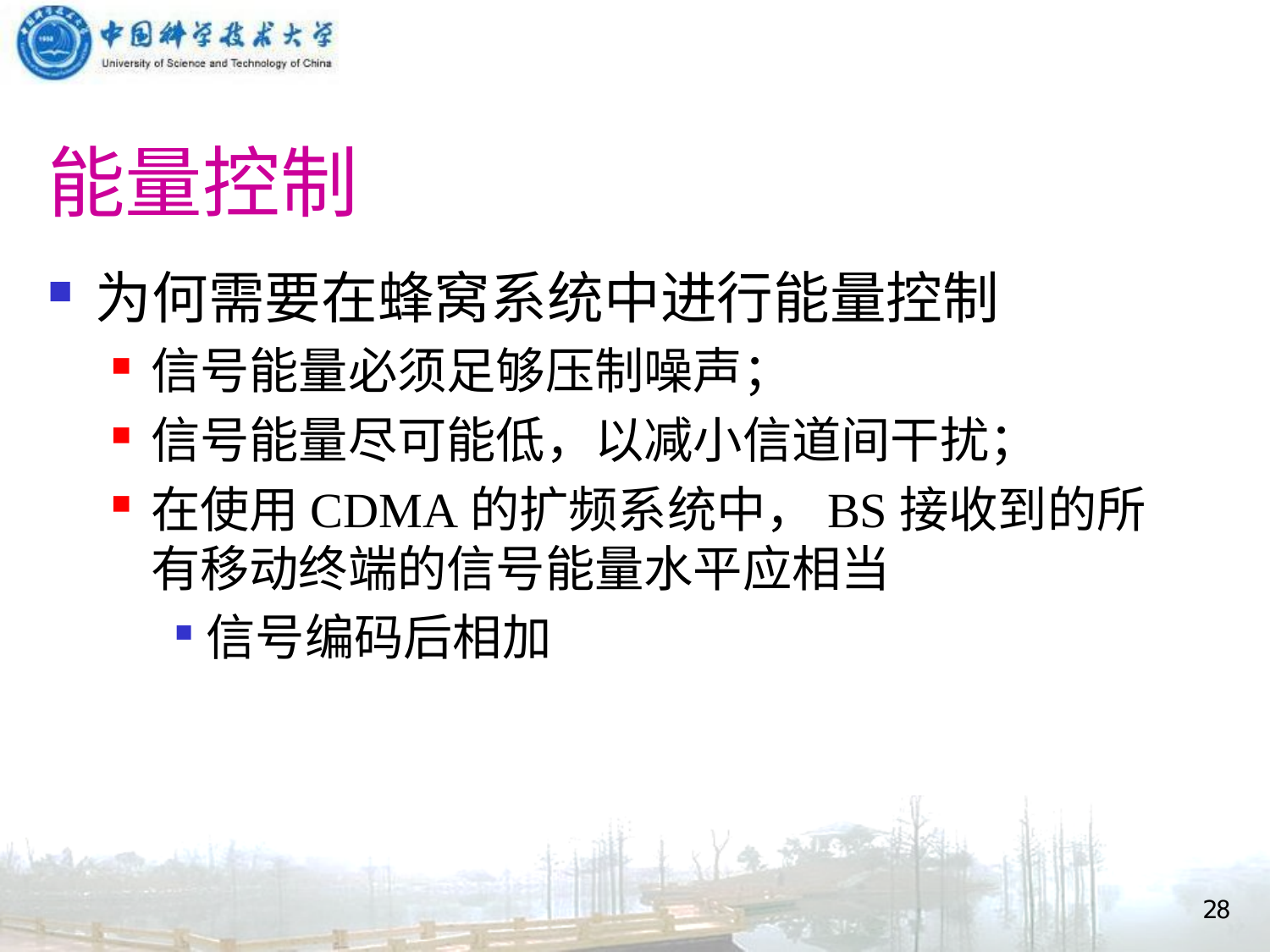

# 能量控制
为何需要在蜂窝系统中进行能量控制
信号能量必须足够压制噪声；
信号能量尽可能低，以减小信道间干扰；
在使用CDMA的扩频系统中，BS接收到的所有移动终端的信号能量水平应相当
信号编码后相加

28